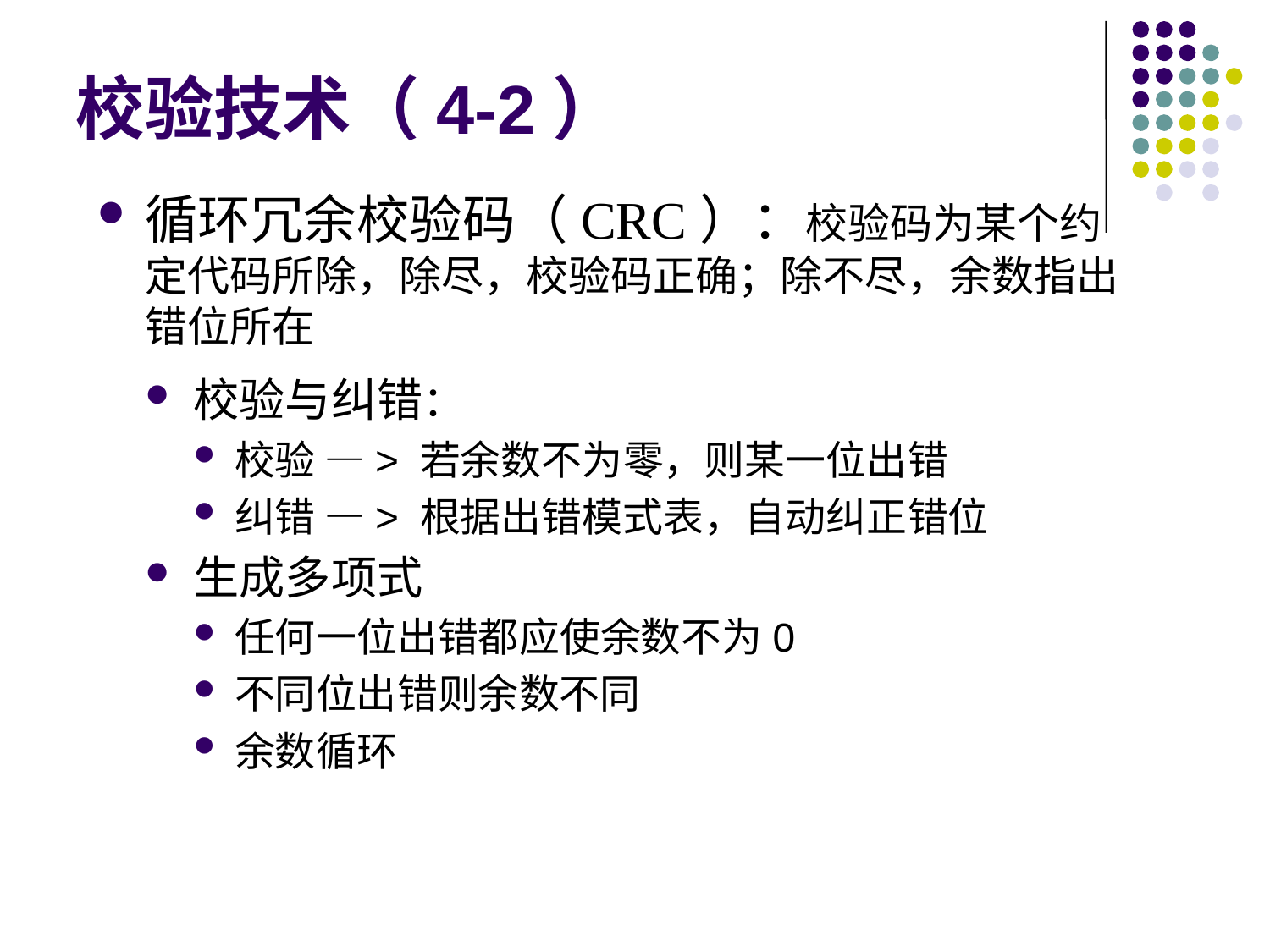

# 校验技术（4-2）
循环冗余校验码（CRC）：校验码为某个约定代码所除，除尽，校验码正确；除不尽，余数指出错位所在
校验与纠错：
校验 —> 若余数不为零，则某一位出错
纠错 —> 根据出错模式表，自动纠正错位
生成多项式
任何一位出错都应使余数不为0
不同位出错则余数不同
余数循环

73